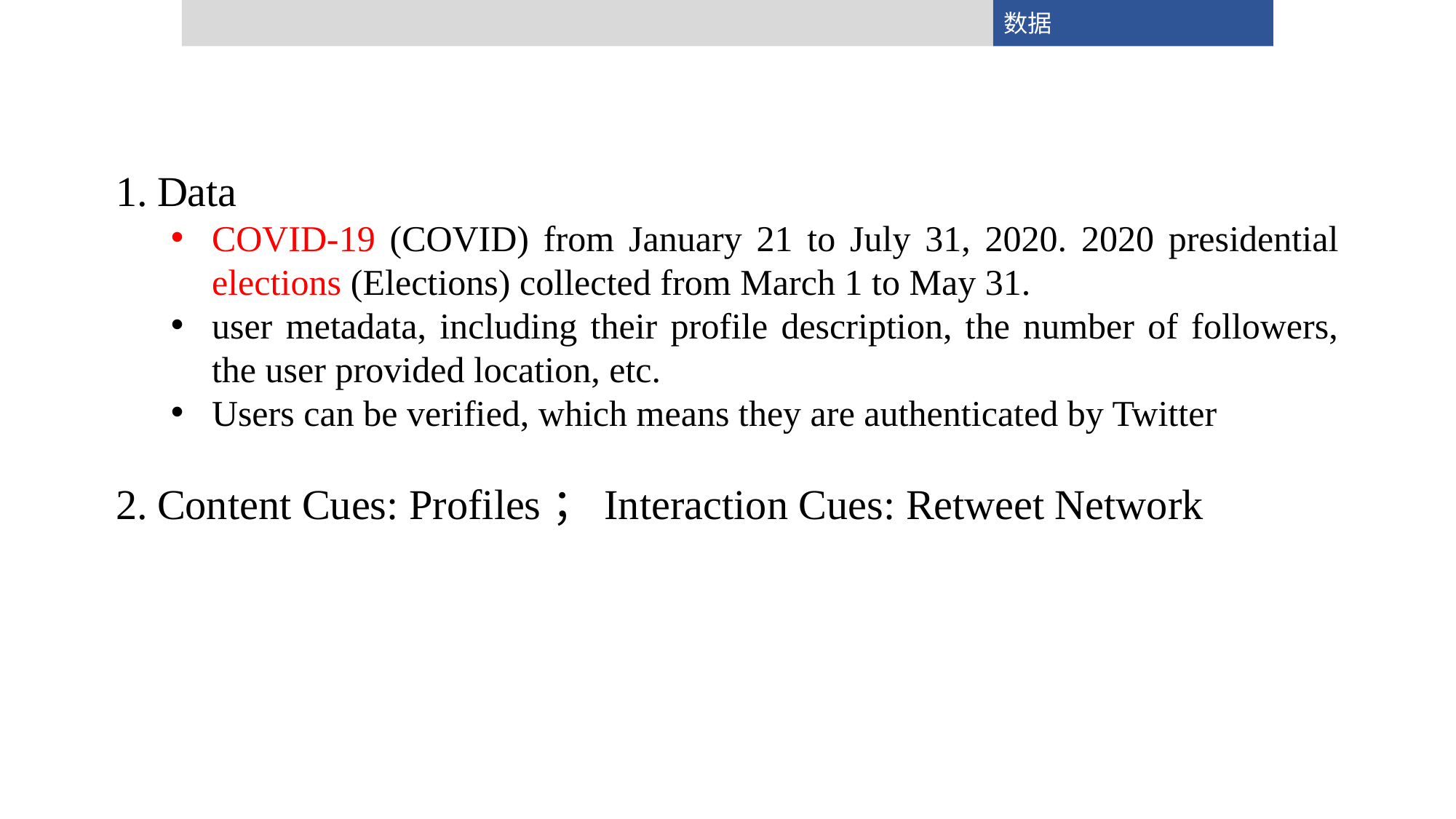

数据
Data
COVID-19 (COVID) from January 21 to July 31, 2020. 2020 presidential elections (Elections) collected from March 1 to May 31.
user metadata, including their profile description, the number of followers, the user provided location, etc.
Users can be verified, which means they are authenticated by Twitter

Content Cues: Profiles；Interaction Cues: Retweet Network